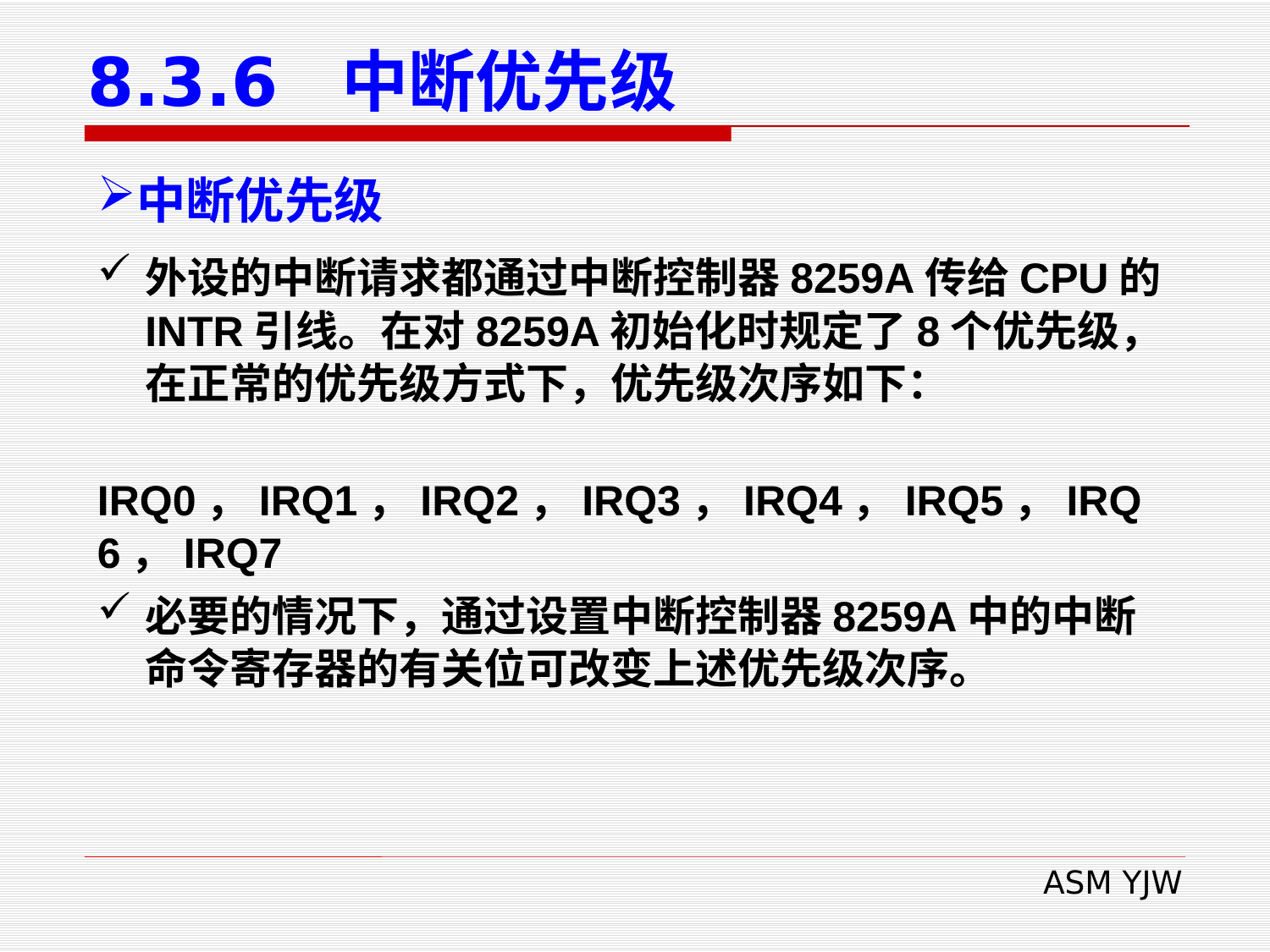

# 8.3.6  中断优先级
中断优先级
外设的中断请求都通过中断控制器8259A传给CPU的INTR引线。在对8259A初始化时规定了8个优先级，在正常的优先级方式下，优先级次序如下：
  IRQ0，IRQ1，IRQ2，IRQ3，IRQ4，IRQ5，IRQ6，IRQ7
必要的情况下，通过设置中断控制器8259A中的中断命令寄存器的有关位可改变上述优先级次序。